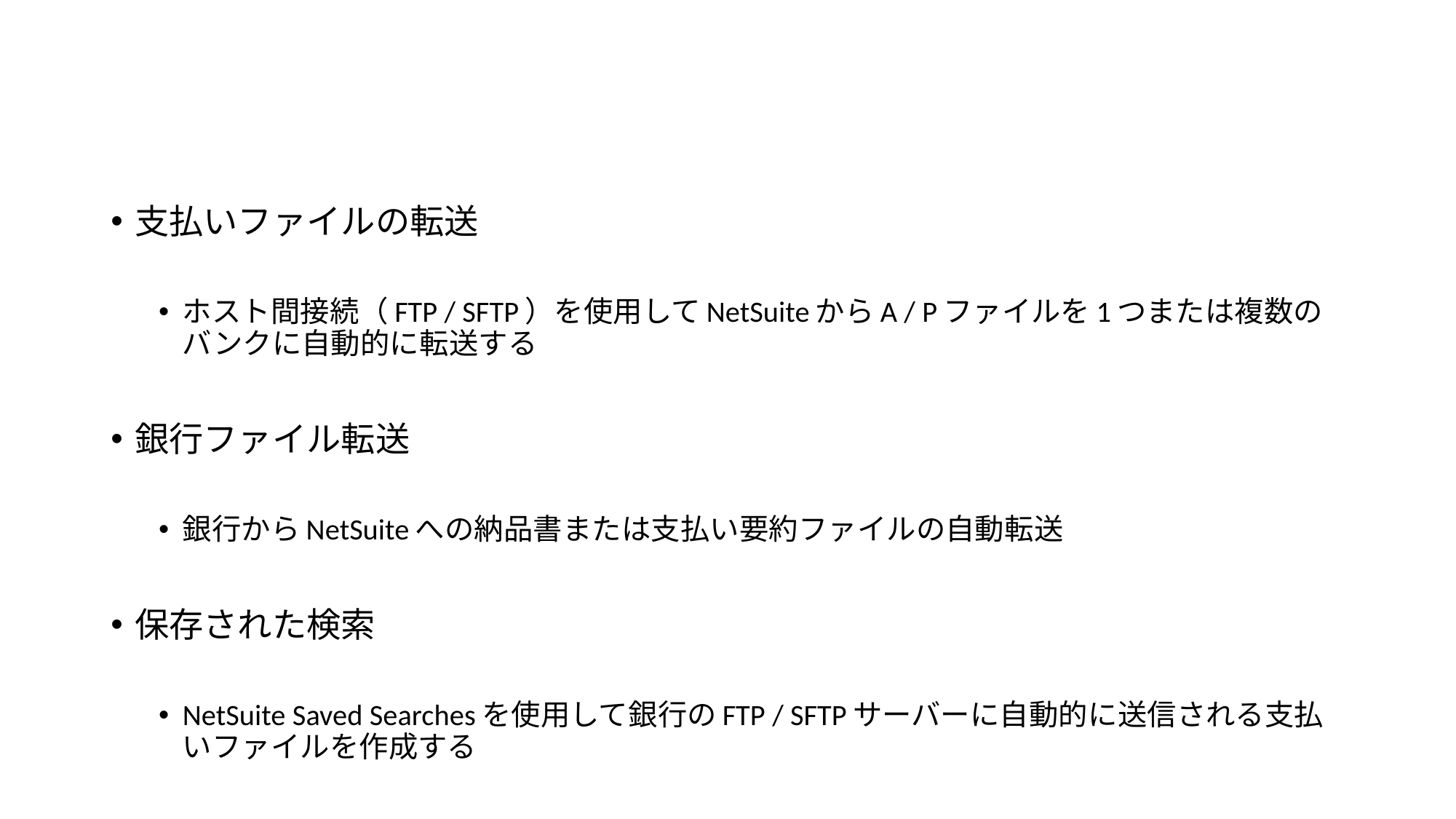

#

支払いファイルの転送

ホスト間接続（FTP / SFTP）を使用してNetSuiteからA / Pファイルを1つまたは複数のバンクに自動的に転送する

銀行ファイル転送

銀行からNetSuiteへの納品書または支払い要約ファイルの自動転送

保存された検索

NetSuite Saved Searchesを使用して銀行のFTP / SFTPサーバーに自動的に送信される支払いファイルを作成する